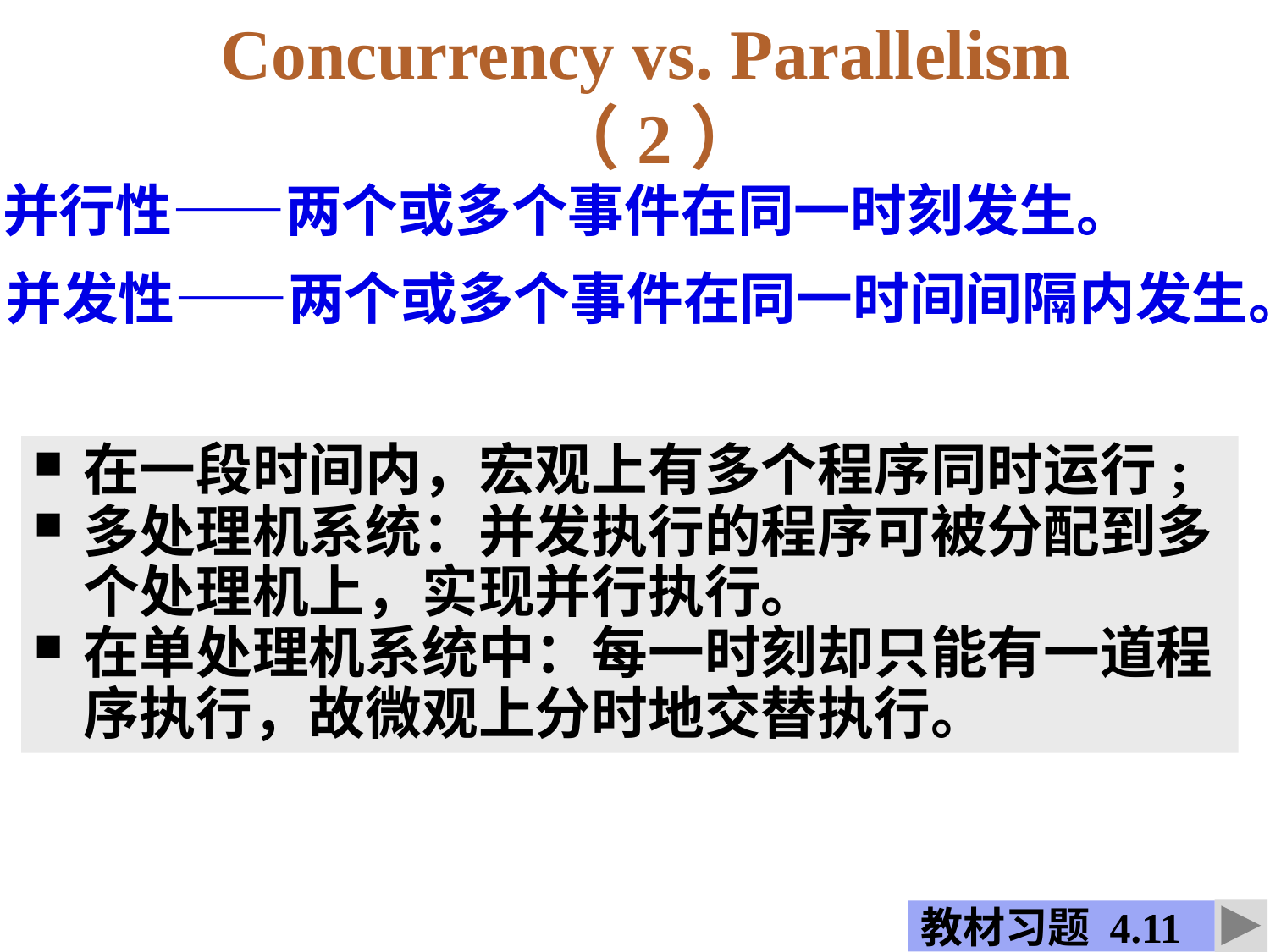

Concurrency vs. Parallelism（2）
并行性——两个或多个事件在同一时刻发生。
并发性——两个或多个事件在同一时间间隔内发生。
在一段时间内，宏观上有多个程序同时运行;
多处理机系统：并发执行的程序可被分配到多个处理机上，实现并行执行。
在单处理机系统中：每一时刻却只能有一道程序执行，故微观上分时地交替执行。

教材习题 4.11